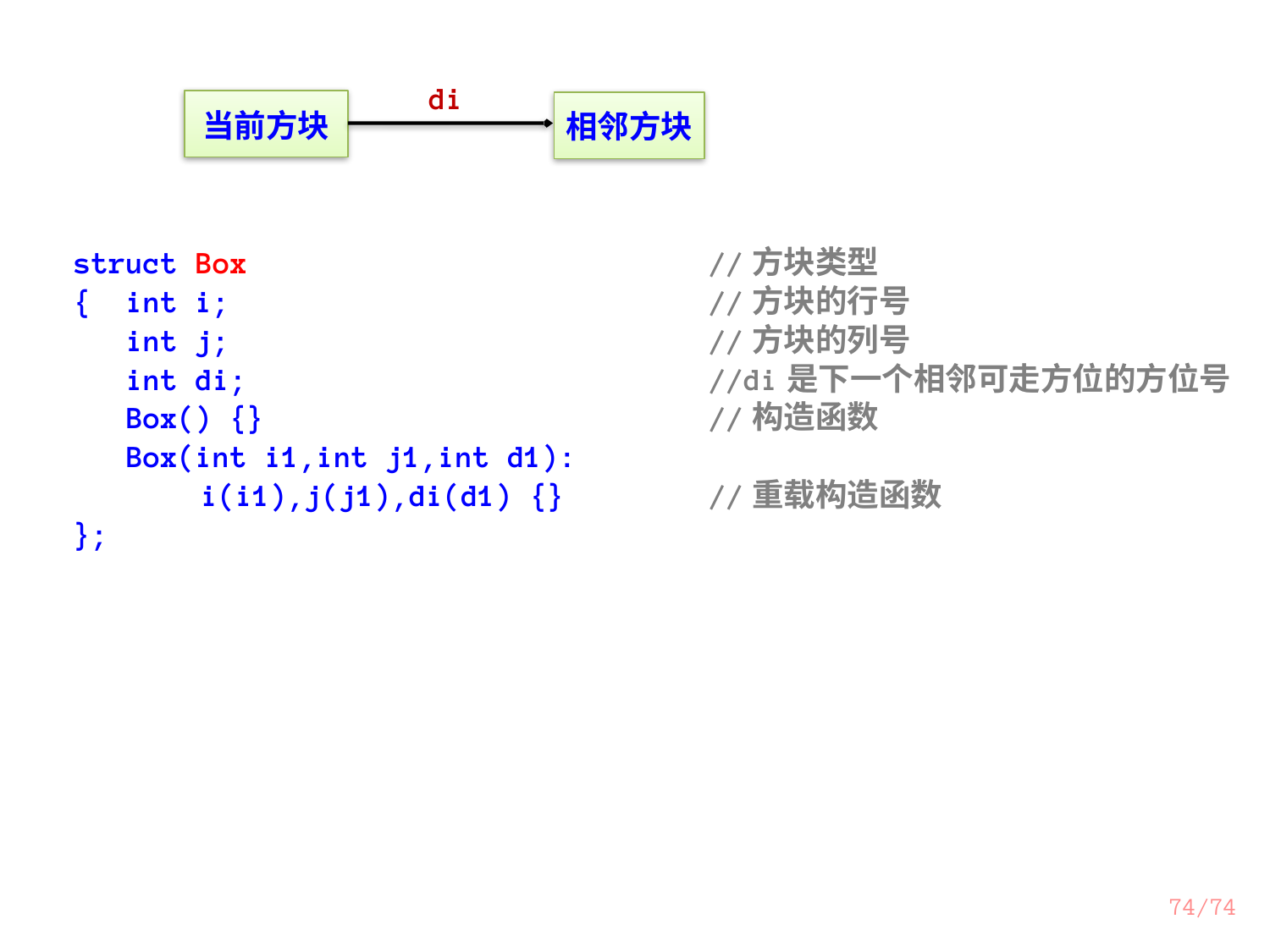

di
当前方块
相邻方块

struct Box				//方块类型
{  int i;				//方块的行号
   int j;				//方块的列号
   int di;				//di是下一个相邻可走方位的方位号
   Box() {}				//构造函数
   Box(int i1,int j1,int d1):
	i(i1),j(j1),di(d1) {}  	//重载构造函数
};
74/74